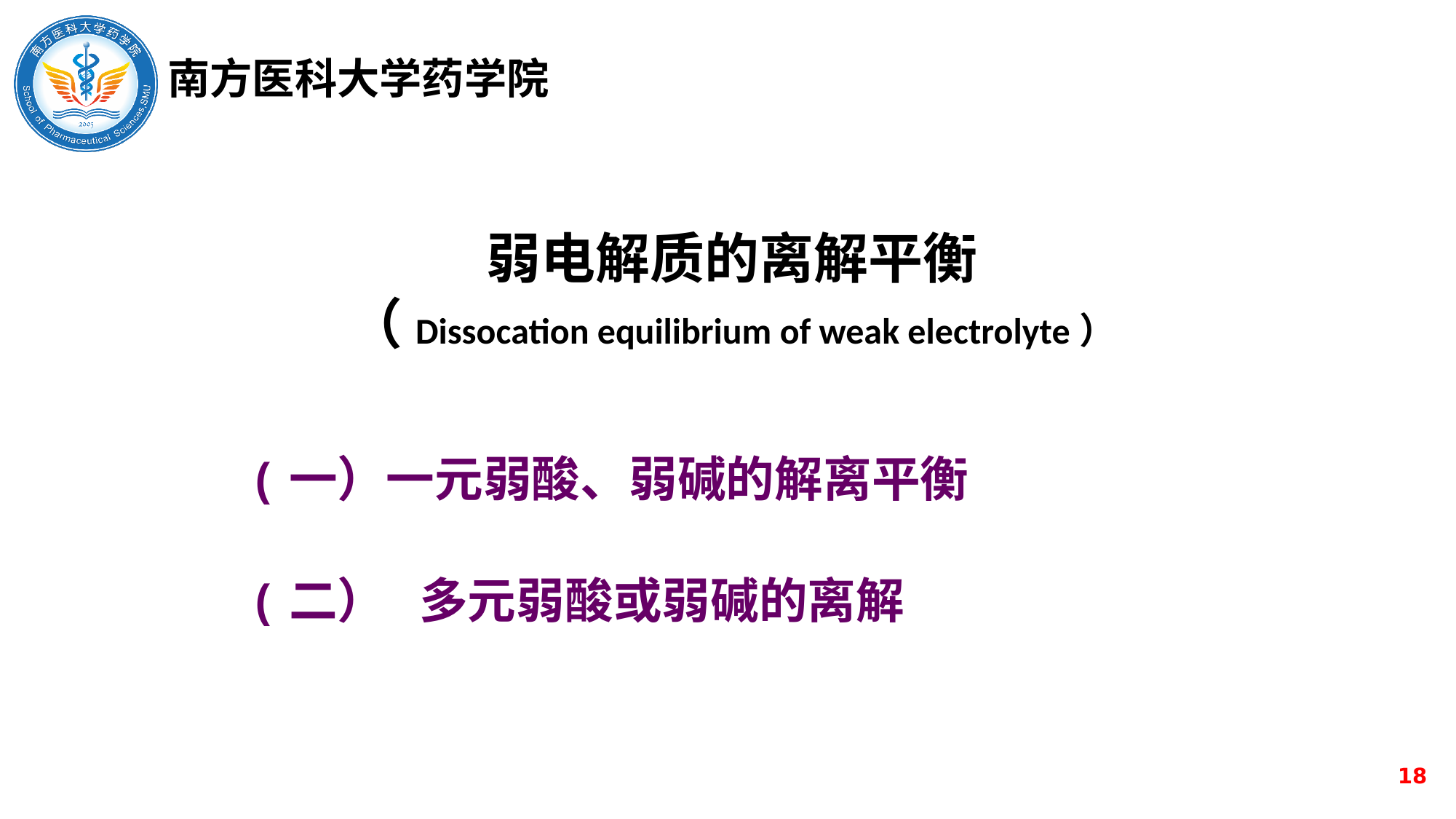

# 弱电解质的离解平衡 （Dissocation equilibrium of weak electrolyte）
(一）一元弱酸、弱碱的解离平衡
(二）   多元弱酸或弱碱的离解
18